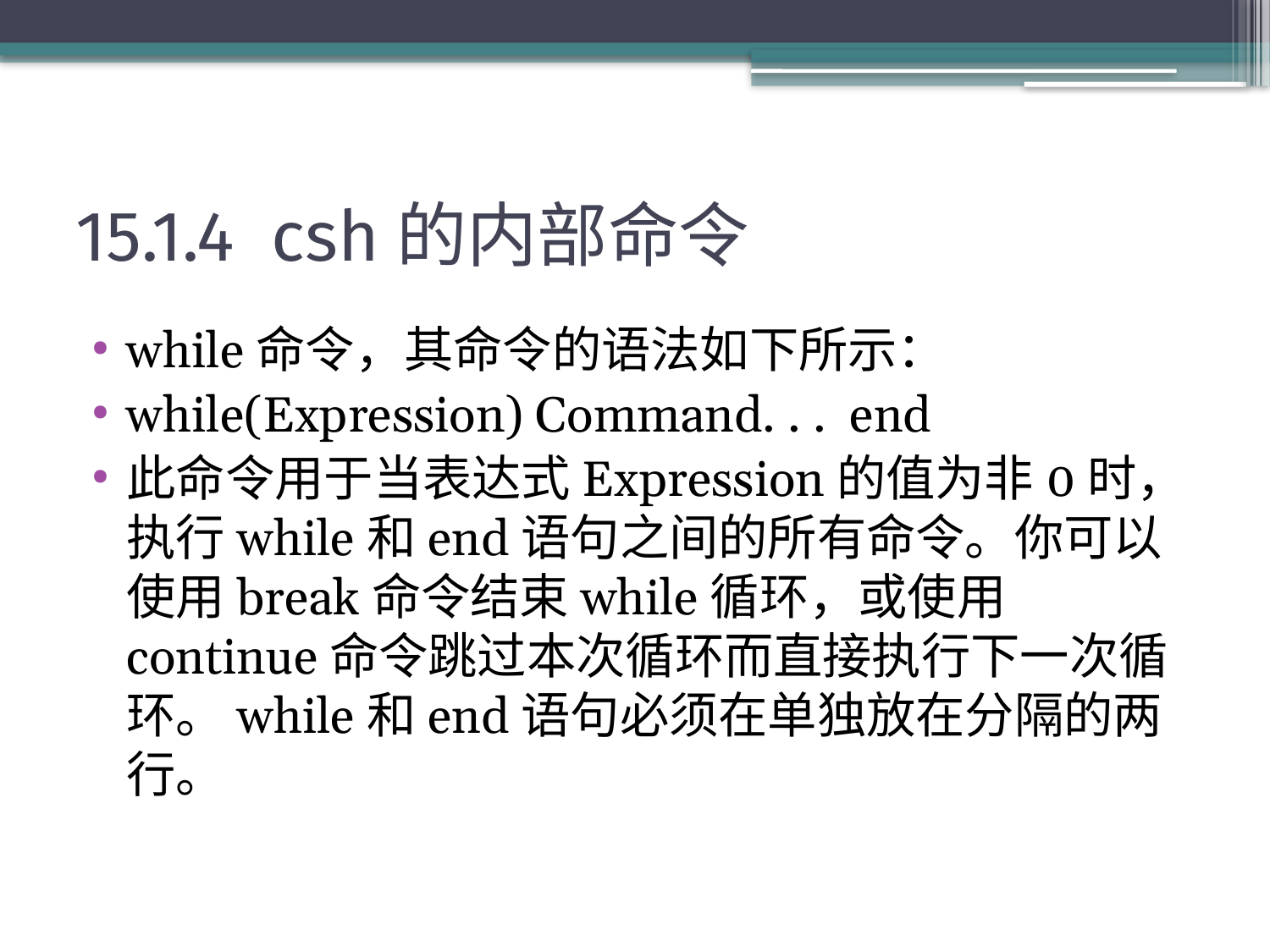

# 15.1.4  csh的内部命令
while命令，其命令的语法如下所示：
while(Expression) Command. . .  end
此命令用于当表达式Expression的值为非0时，执行while和end语句之间的所有命令。你可以使用break命令结束while循环，或使用continue命令跳过本次循环而直接执行下一次循环。while和end语句必须在单独放在分隔的两行。